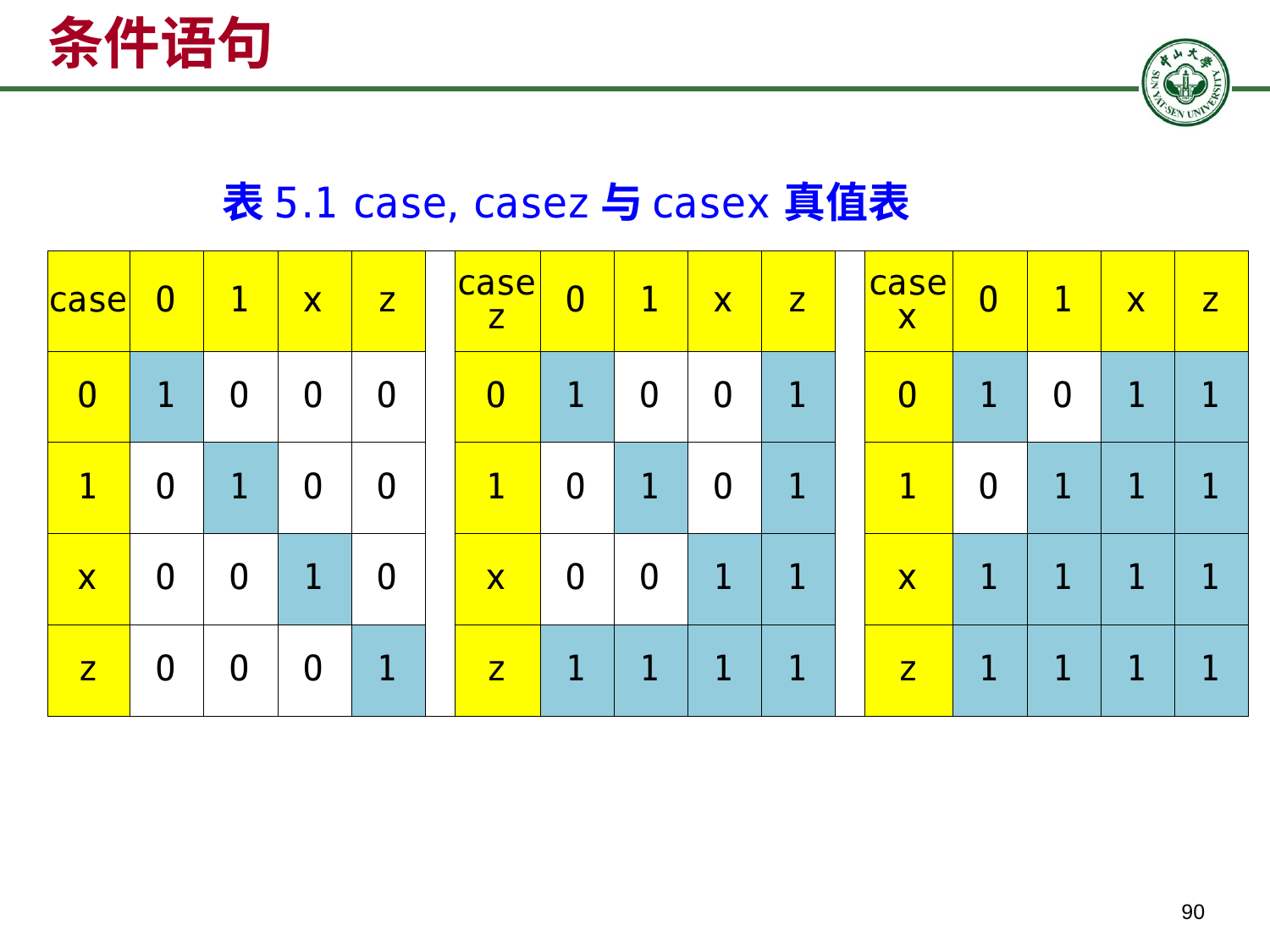

# 条件语句
表5.1 case, casez与casex真值表
| case | 0 | 1 | x | z |  | casez | 0 | 1 | x | z |  | casex | 0 | 1 | x | z |
| --- | --- | --- | --- | --- | --- | --- | --- | --- | --- | --- | --- | --- | --- | --- | --- | --- |
| 0 | 1 | 0 | 0 | 0 |  | 0 | 1 | 0 | 0 | 1 |  | 0 | 1 | 0 | 1 | 1 |
| 1 | 0 | 1 | 0 | 0 |  | 1 | 0 | 1 | 0 | 1 |  | 1 | 0 | 1 | 1 | 1 |
| x | 0 | 0 | 1 | 0 |  | x | 0 | 0 | 1 | 1 |  | x | 1 | 1 | 1 | 1 |
| z | 0 | 0 | 0 | 1 |  | z | 1 | 1 | 1 | 1 |  | z | 1 | 1 | 1 | 1 |